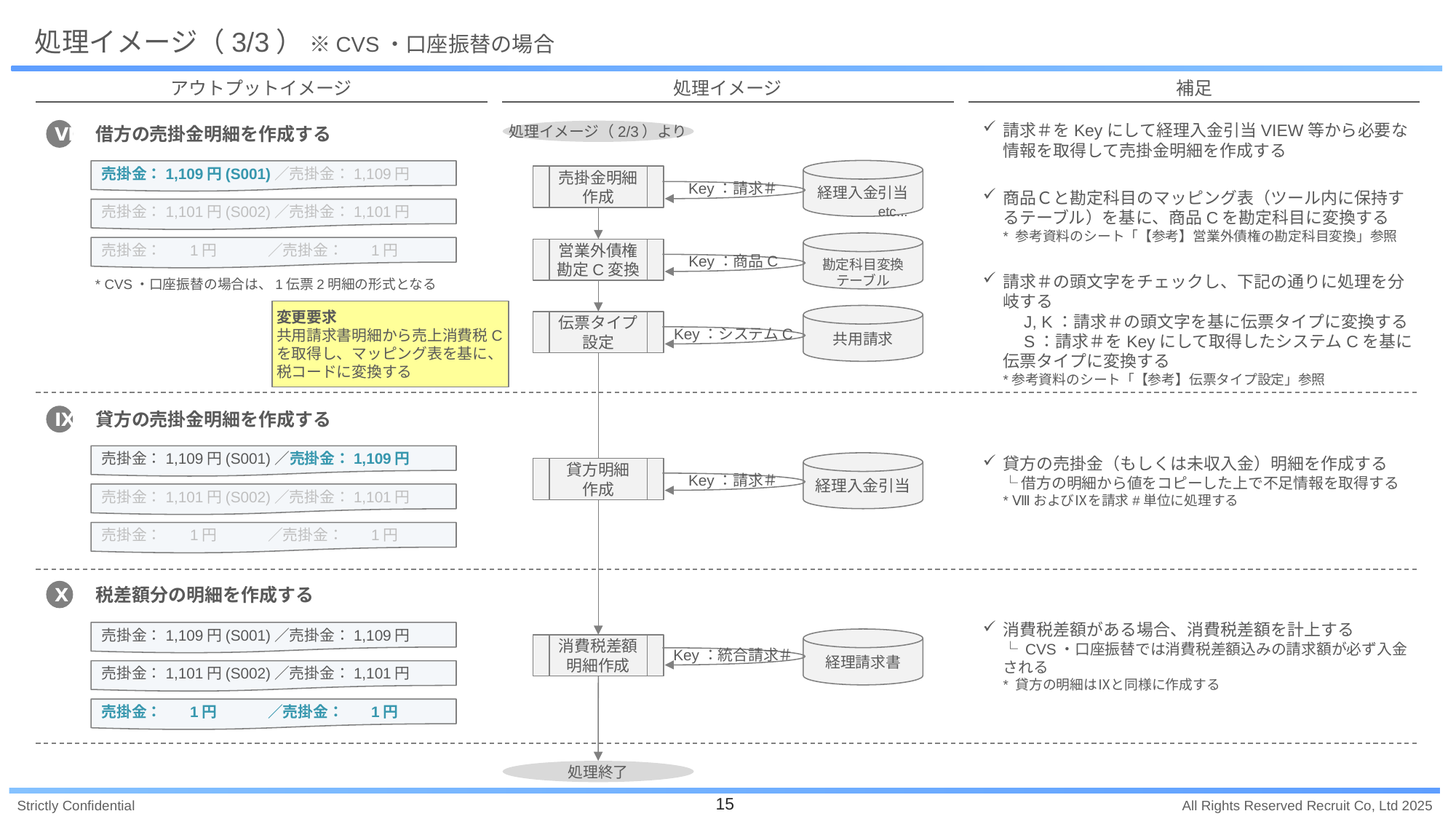

# 処理イメージ（3/3） ※CVS・口座振替の場合
アウトプットイメージ
処理イメージ
補足
Ⅷ
借方の売掛金明細を作成する
処理イメージ（2/3）より
請求＃をKeyにして経理入金引当VIEW等から必要な情報を取得して売掛金明細を作成する
商品Ｃと勘定科目のマッピング表（ツール内に保持するテーブル）を基に、商品Cを勘定科目に変換する
* 参考資料のシート「【参考】営業外債権の勘定科目変換」参照
請求＃の頭文字をチェックし、下記の通りに処理を分岐する
　J, K：請求＃の頭文字を基に伝票タイプに変換する
　S：請求＃をKeyにして取得したシステムCを基に伝票タイプに変換する
*参考資料のシート「【参考】伝票タイプ設定」参照

経理入金引当
売掛金明細作成
Key：請求＃
売掛金：1,109円(S001)／売掛金：1,109円
売掛金：1,101円(S002)／売掛金：1,101円
売掛金：       1円     　　 ／売掛金：       1円
etc...

勘定科目変換
テーブル
etc...
営業外債権
勘定C変換
Key：商品C
* CVS・口座振替の場合は、1伝票2明細の形式となる
変更要求
共用請求書明細から売上消費税Cを取得し、マッピング表を基に、税コードに変換する

共用請求
etc...
伝票タイプ
設定
Key：システムC
Ⅸ
貸方の売掛金明細を作成する
貸方の売掛金（もしくは未収入金）明細を作成する
└ 借方の明細から値をコピーした上で不足情報を取得する
* ⅧおよびⅨを請求#単位に処理する
売掛金：1,109円(S001)／売掛金：1,109円
売掛金：1,101円(S002)／売掛金：1,101円
売掛金：       1円     　　 ／売掛金：       1円

経理入金引当
貸方明細
作成
Key：請求＃

消費税差額がある場合、消費税差額を計上する
└ CVS・口座振替では消費税差額込みの請求額が必ず入金される
* 貸方の明細はⅨと同様に作成する
Ⅹ
税差額分の明細を作成する
売掛金：1,109円(S001)／売掛金：1,109円
売掛金：1,101円(S002)／売掛金：1,101円
売掛金：       1円     　　 ／売掛金：       1円
経理請求書
消費税差額明細作成
Key：統合請求＃
処理終了
15